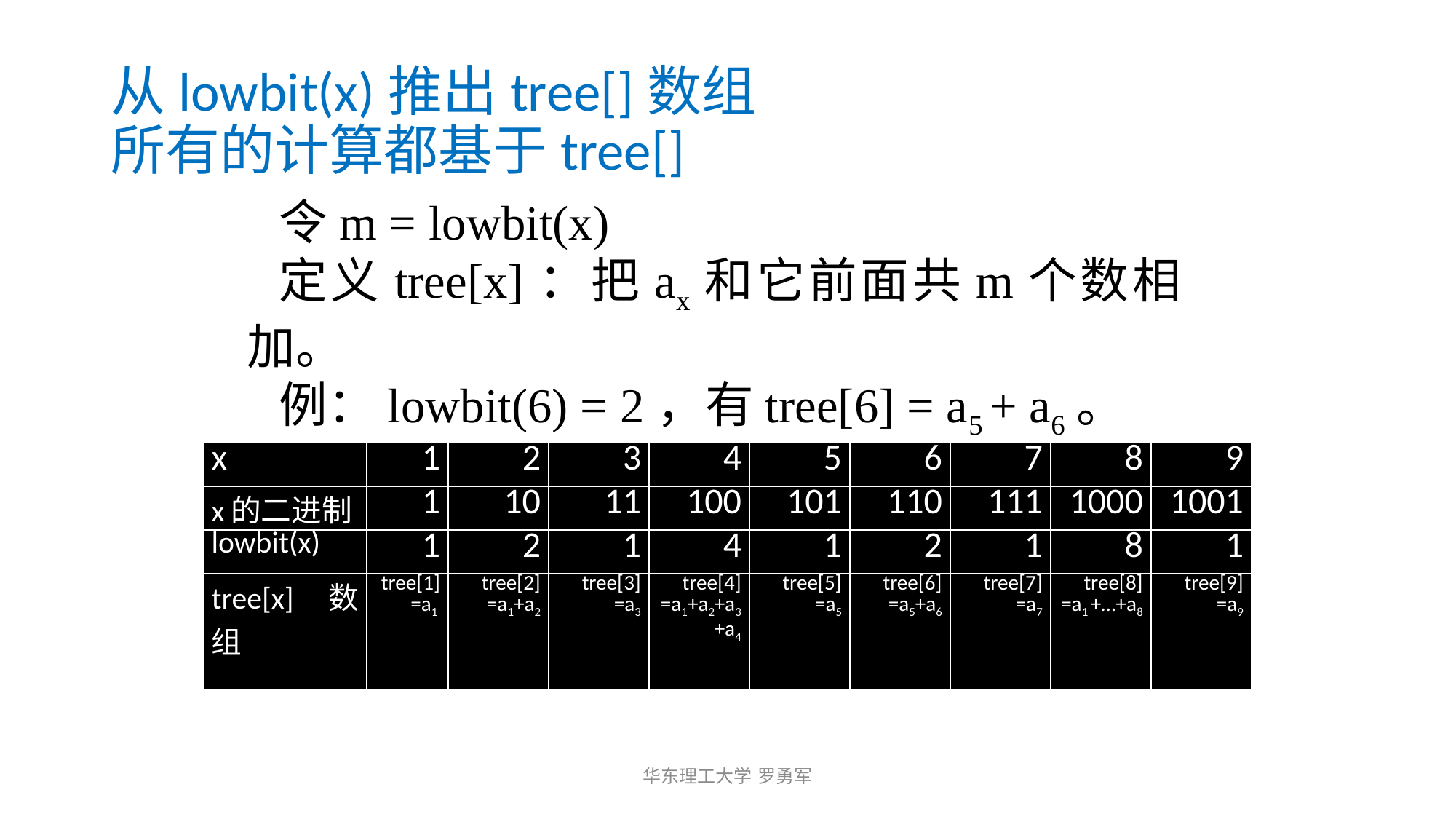

# 从lowbit(x)推出tree[]数组 所有的计算都基于tree[]
令m = lowbit(x)
定义tree[x]：把ax和它前面共m个数相加。
例：lowbit(6) = 2，有tree[6] = a5 + a6。
| x | 1 | 2 | 3 | 4 | 5 | 6 | 7 | 8 | 9 |
| --- | --- | --- | --- | --- | --- | --- | --- | --- | --- |
| x的二进制 | 1 | 10 | 11 | 100 | 101 | 110 | 111 | 1000 | 1001 |
| lowbit(x) | 1 | 2 | 1 | 4 | 1 | 2 | 1 | 8 | 1 |
| tree[x]数组 | tree[1]=a1 | tree[2] =a1+a2 | tree[3] =a3 | tree[4] =a1+a2+a3+a4 | tree[5] =a5 | tree[6] =a5+a6 | tree[7] =a7 | tree[8] =a1 +…+a8 | tree[9] =a9 |
华东理工大学 罗勇军